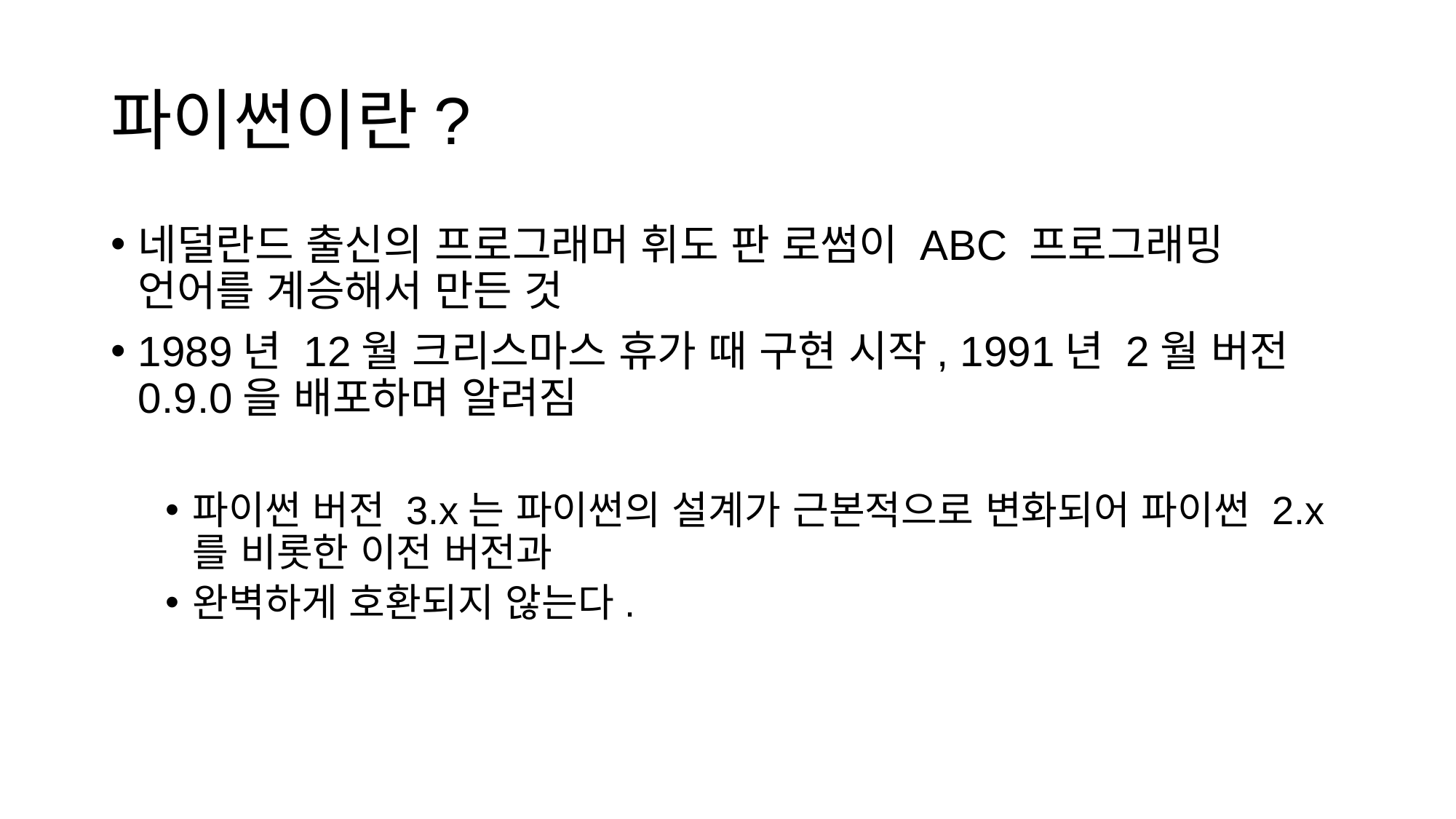

# 파이썬이란?
네덜란드 출신의 프로그래머 휘도 판 로썸이 ABC 프로그래밍 언어를 계승해서 만든 것
1989년 12월 크리스마스 휴가 때 구현 시작, 1991년 2월 버전 0.9.0을 배포하며 알려짐

파이썬 버전 3.x는 파이썬의 설계가 근본적으로 변화되어 파이썬 2.x 를 비롯한 이전 버전과
완벽하게 호환되지 않는다.